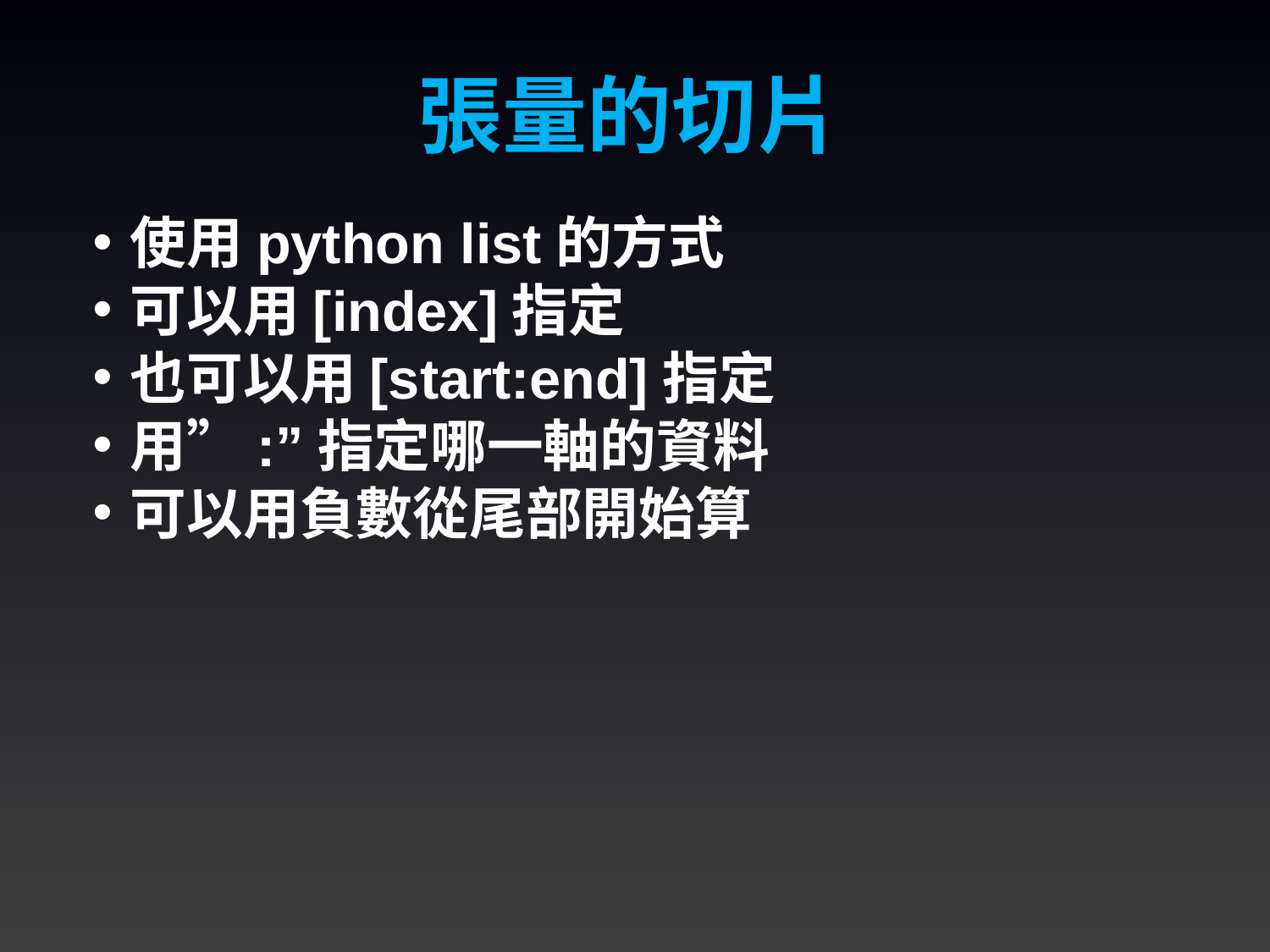

張量的切片
使用python list的方式
可以用[index]指定
也可以用[start:end]指定
用”:”指定哪一軸的資料
可以用負數從尾部開始算